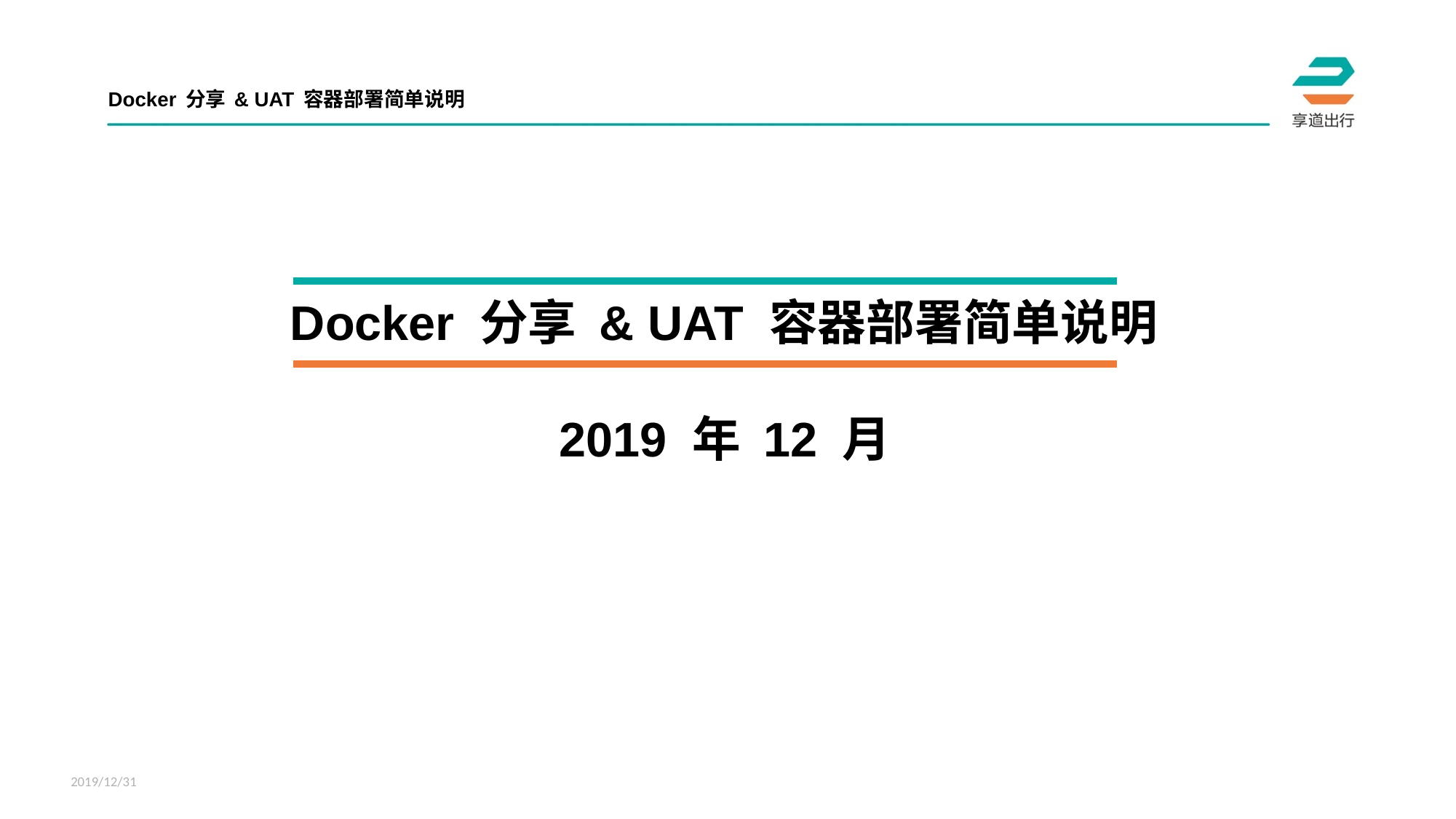

# Docker 分享 & UAT 容器部署简单说明
Docker 分享 & UAT 容器部署简单说明

                    2019 年 12 月
2019/12/31